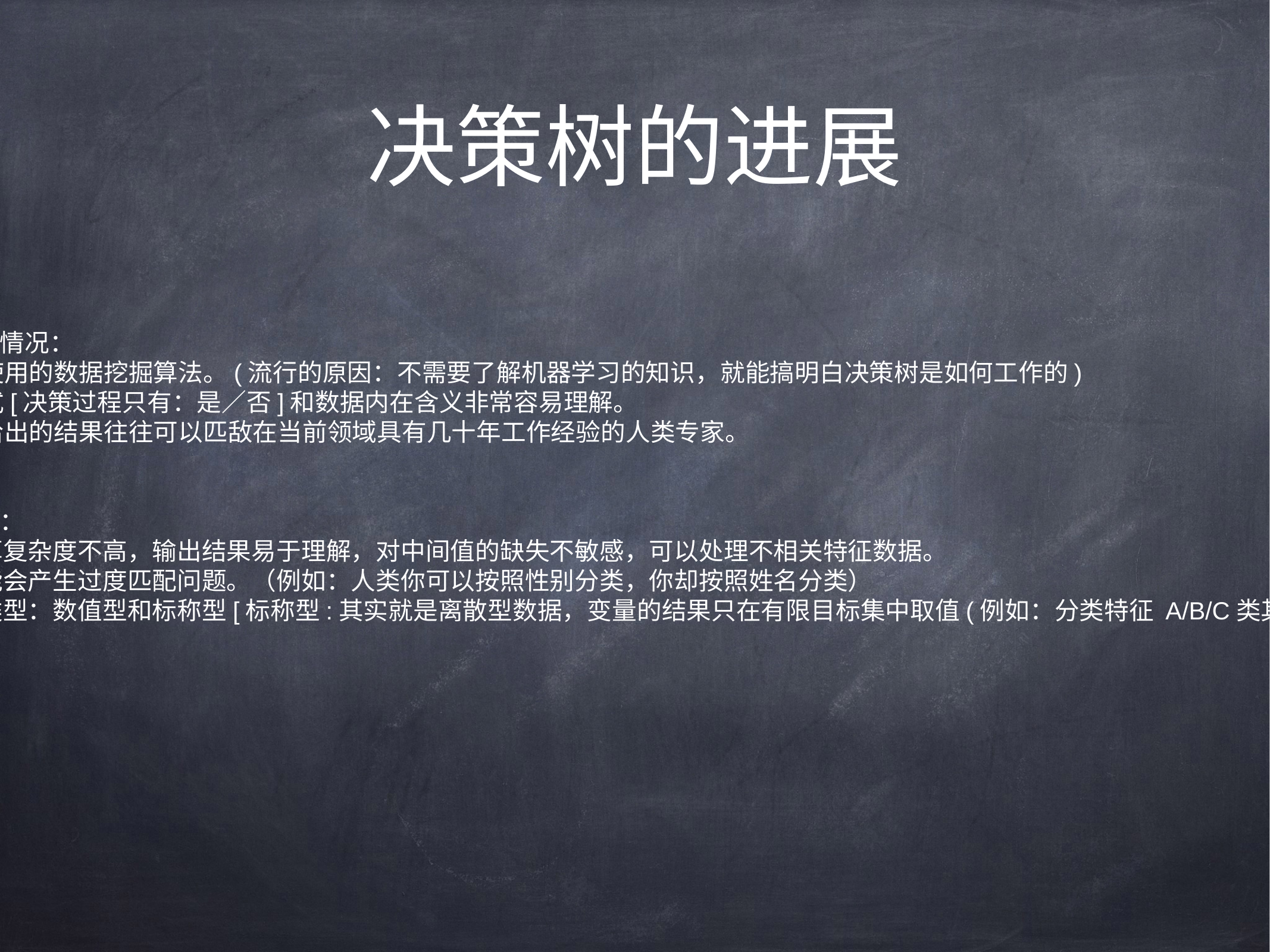

# 决策树的进展
决策数目前的情况：
    1.最经常使用的数据挖掘算法。(流行的原因：不需要了解机器学习的知识，就能搞明白决策树是如何工作的)
    2.数据形式[决策过程只有：是／否]和数据内在含义非常容易理解。
    3.决策树给出的结果往往可以匹敌在当前领域具有几十年工作经验的人类专家。

决策树的构造：
    优点：计算复杂度不高，输出结果易于理解，对中间值的缺失不敏感，可以处理不相关特征数据。
    缺点：可能会产生过度匹配问题。（例如：人类你可以按照性别分类，你却按照姓名分类）
    适用数据类型：数值型和标称型[标称型:其实就是离散型数据，变量的结果只在有限目标集中取值(例如：分类特征 A/B/C类其中一种)]。